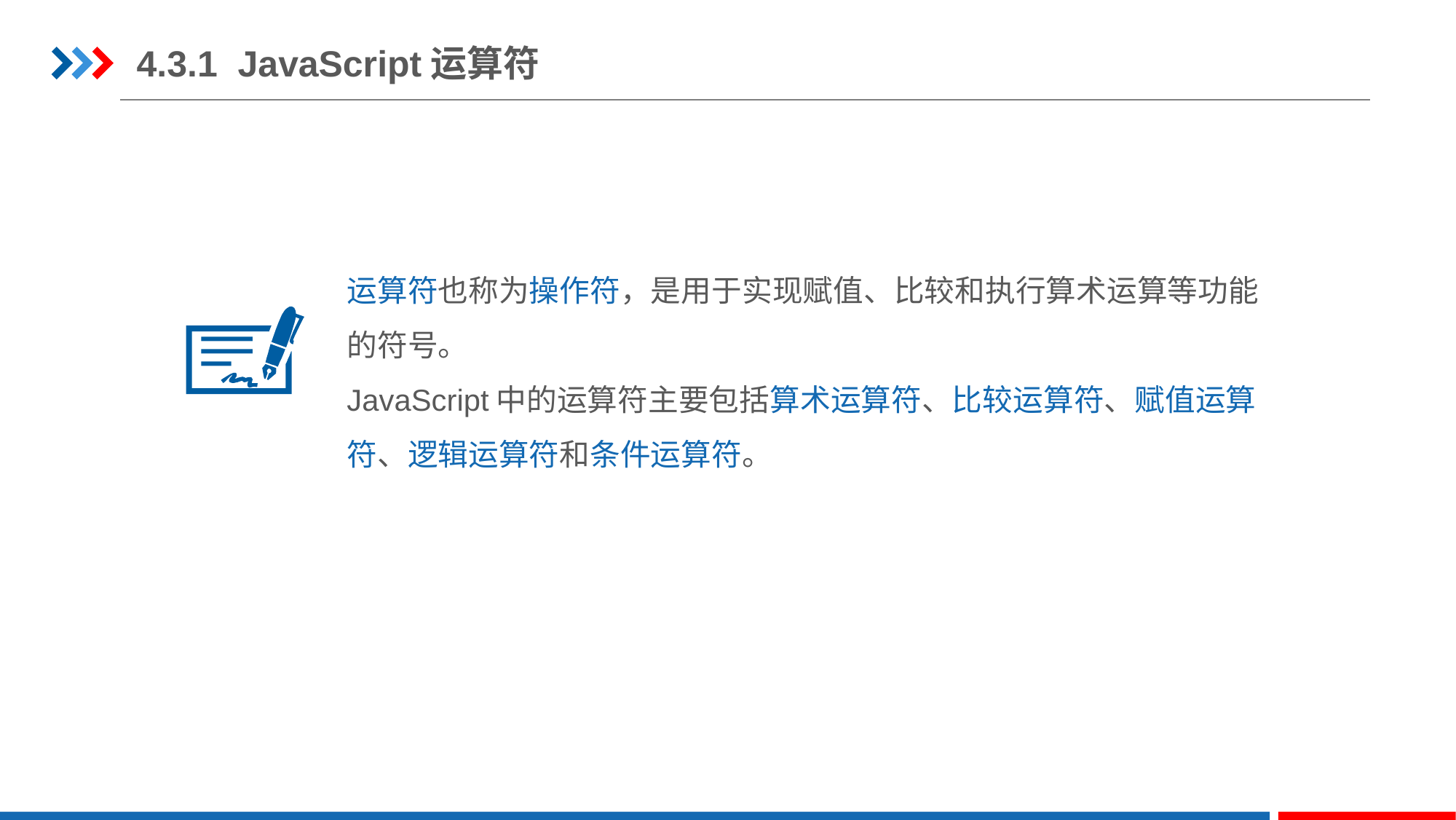

4.3.1  JavaScript运算符
运算符也称为操作符，是用于实现赋值、比较和执行算术运算等功能的符号。
JavaScript中的运算符主要包括算术运算符、比较运算符、赋值运算符、逻辑运算符和条件运算符。